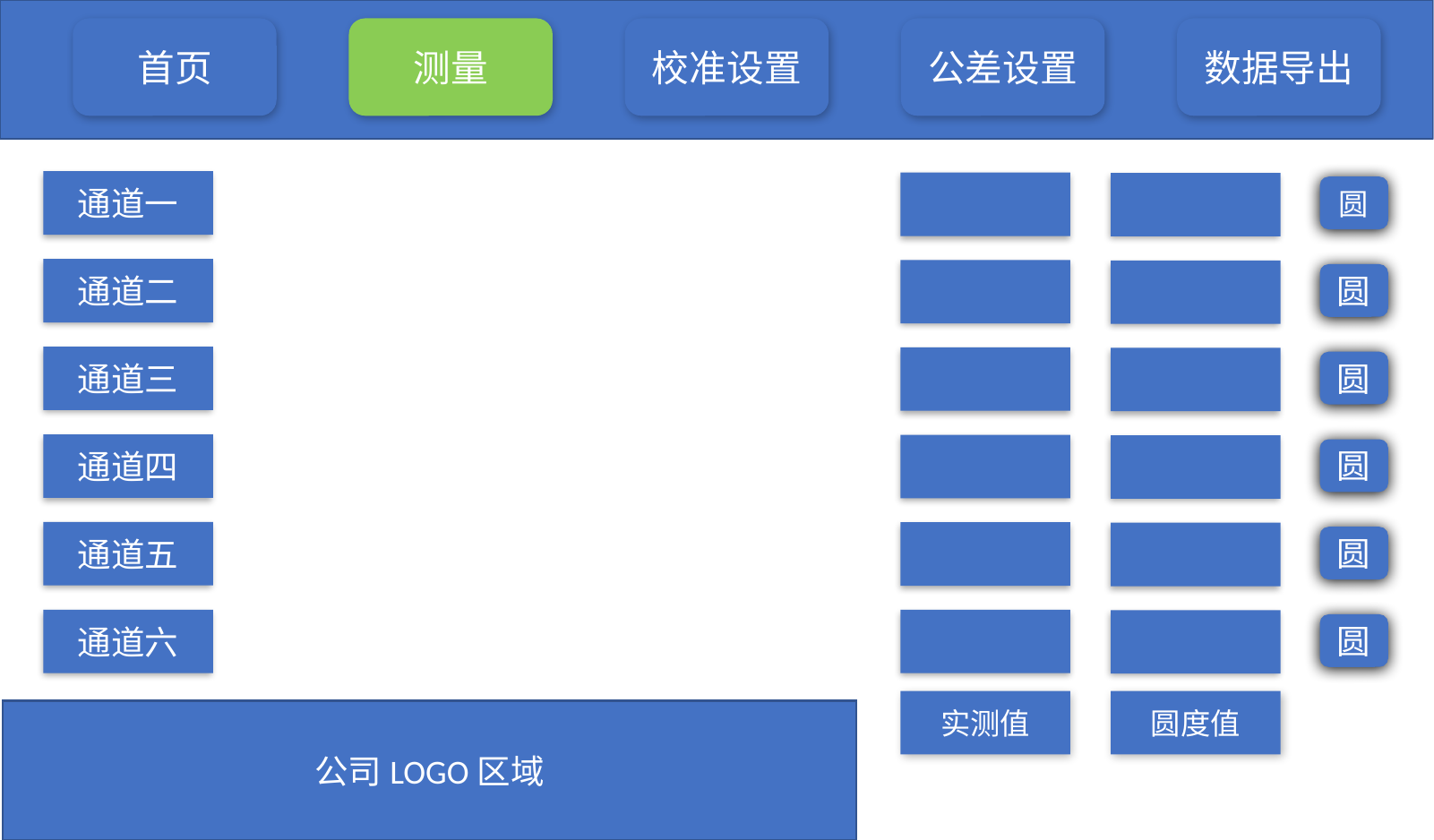

首页
测量
校准设置
公差设置
数据导出
通道一

圆
通道二

圆
通道三

圆
通道四

圆
通道五

圆
通道六

圆
实测值
圆度值
公司LOGO区域